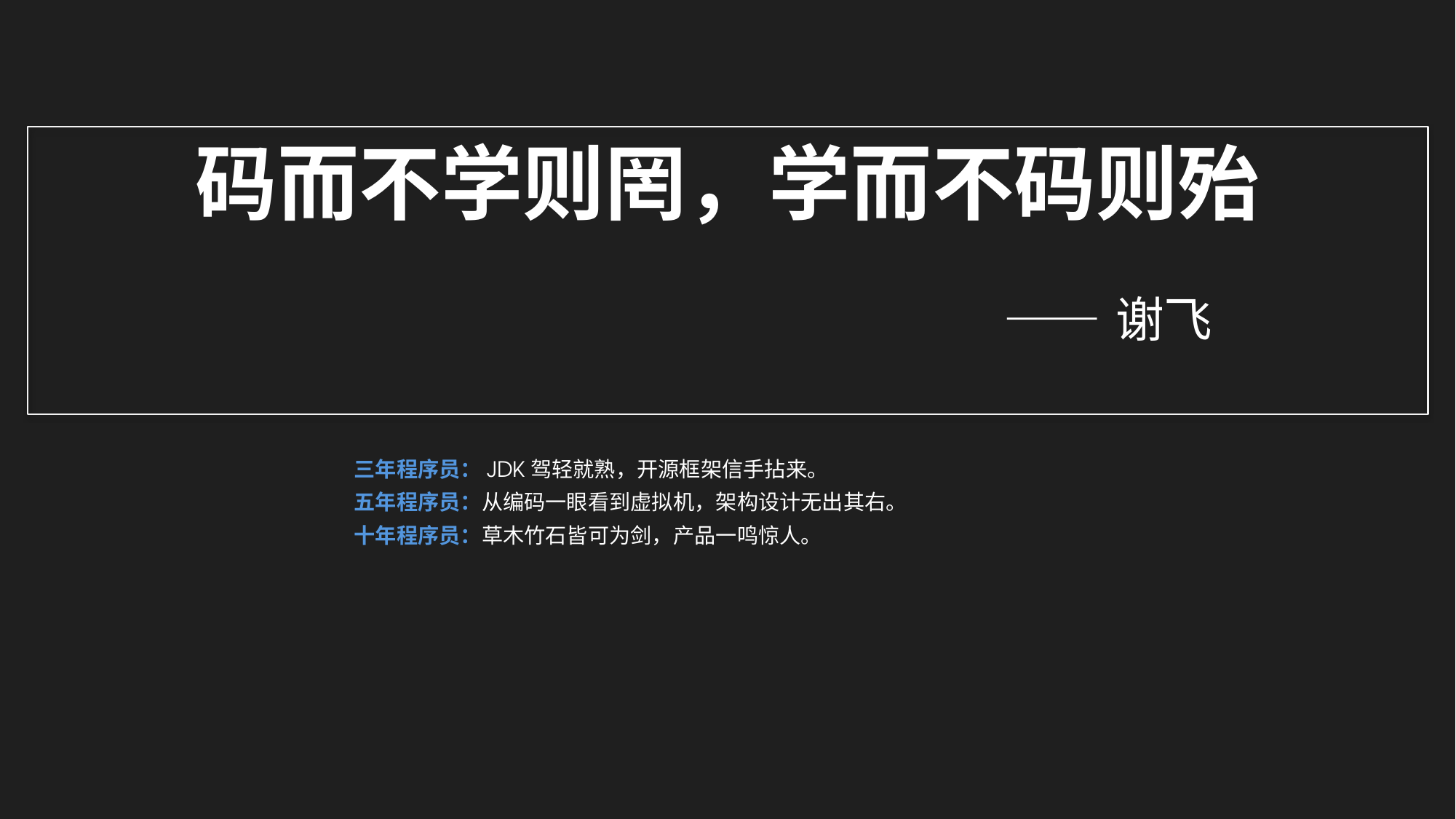

码而不学则罔，学而不码则殆

                                                                      ——谢飞
三年程序员：JDK驾轻就熟，开源框架信手拈来。
五年程序员：从编码一眼看到虚拟机，架构设计无出其右。
十年程序员：草木竹石皆可为剑，产品一鸣惊人。